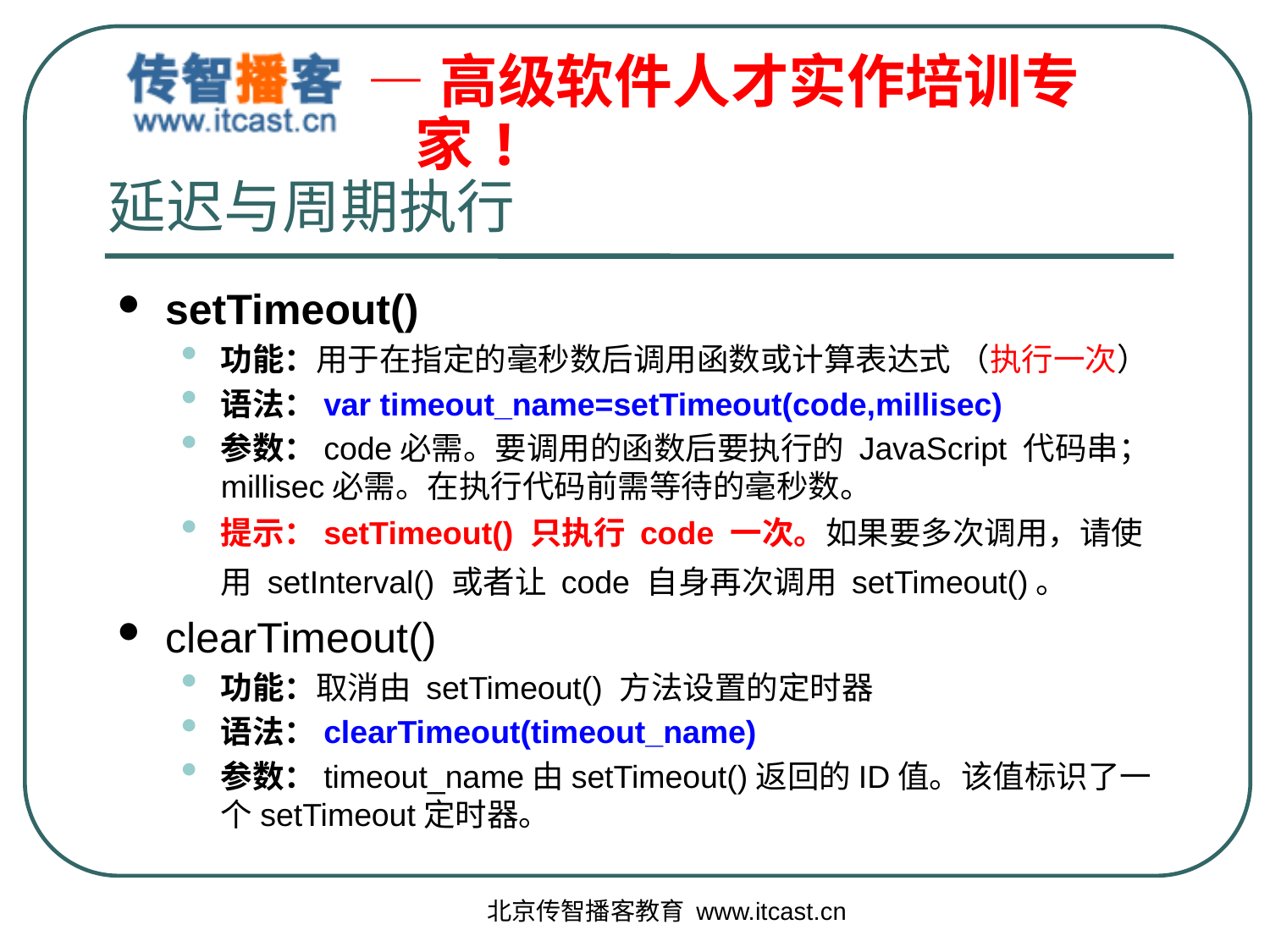

延迟与周期执行
setTimeout()
功能：用于在指定的毫秒数后调用函数或计算表达式 （执行一次）
语法：var timeout_name=setTimeout(code,millisec)
参数：code必需。要调用的函数后要执行的 JavaScript 代码串；millisec必需。在执行代码前需等待的毫秒数。
提示：setTimeout() 只执行 code 一次。如果要多次调用，请使用 setInterval() 或者让 code 自身再次调用 setTimeout()。
clearTimeout()
功能：取消由 setTimeout() 方法设置的定时器
语法：clearTimeout(timeout_name)
参数：timeout_name由setTimeout()返回的ID值。该值标识了一个setTimeout定时器。